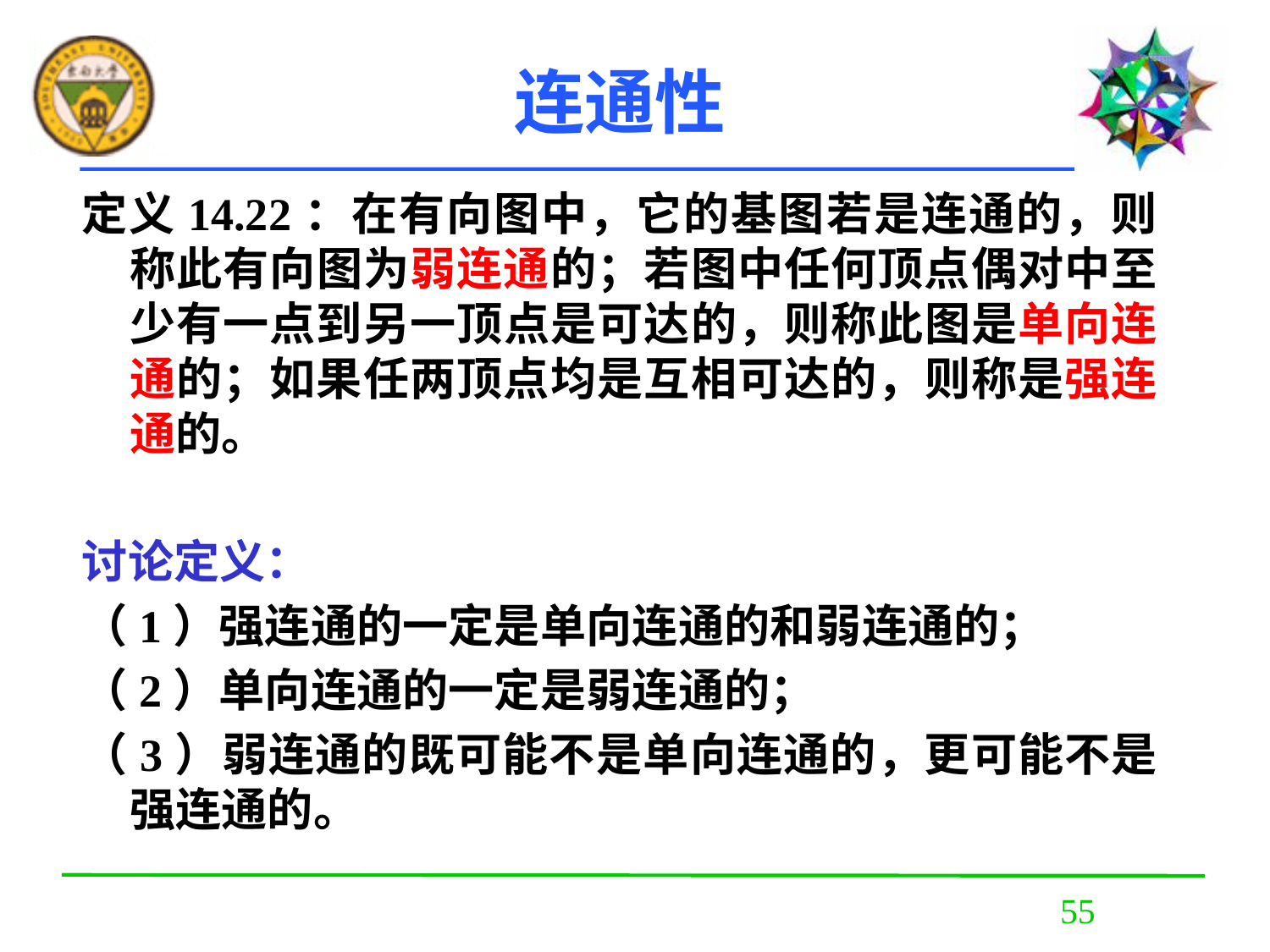

# 连通性
定义14.22：在有向图中，它的基图若是连通的，则称此有向图为弱连通的；若图中任何顶点偶对中至少有一点到另一顶点是可达的，则称此图是单向连通的；如果任两顶点均是互相可达的，则称是强连通的。

讨论定义：
（1）强连通的一定是单向连通的和弱连通的；
（2）单向连通的一定是弱连通的；
（3）弱连通的既可能不是单向连通的，更可能不是强连通的。